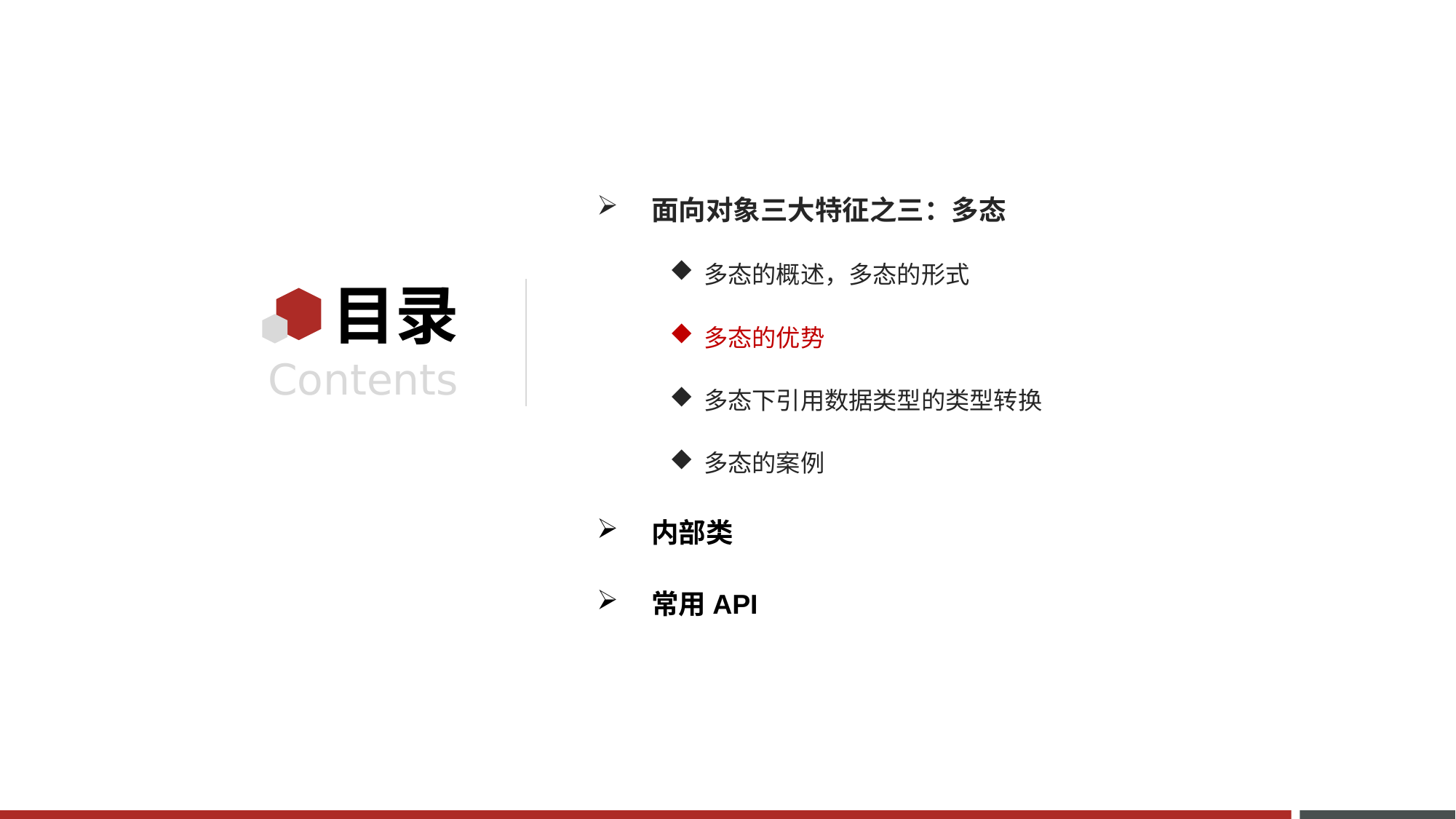

面向对象三大特征之三：多态
多态的概述，多态的形式
多态的优势
多态下引用数据类型的类型转换
多态的案例
内部类
常用API